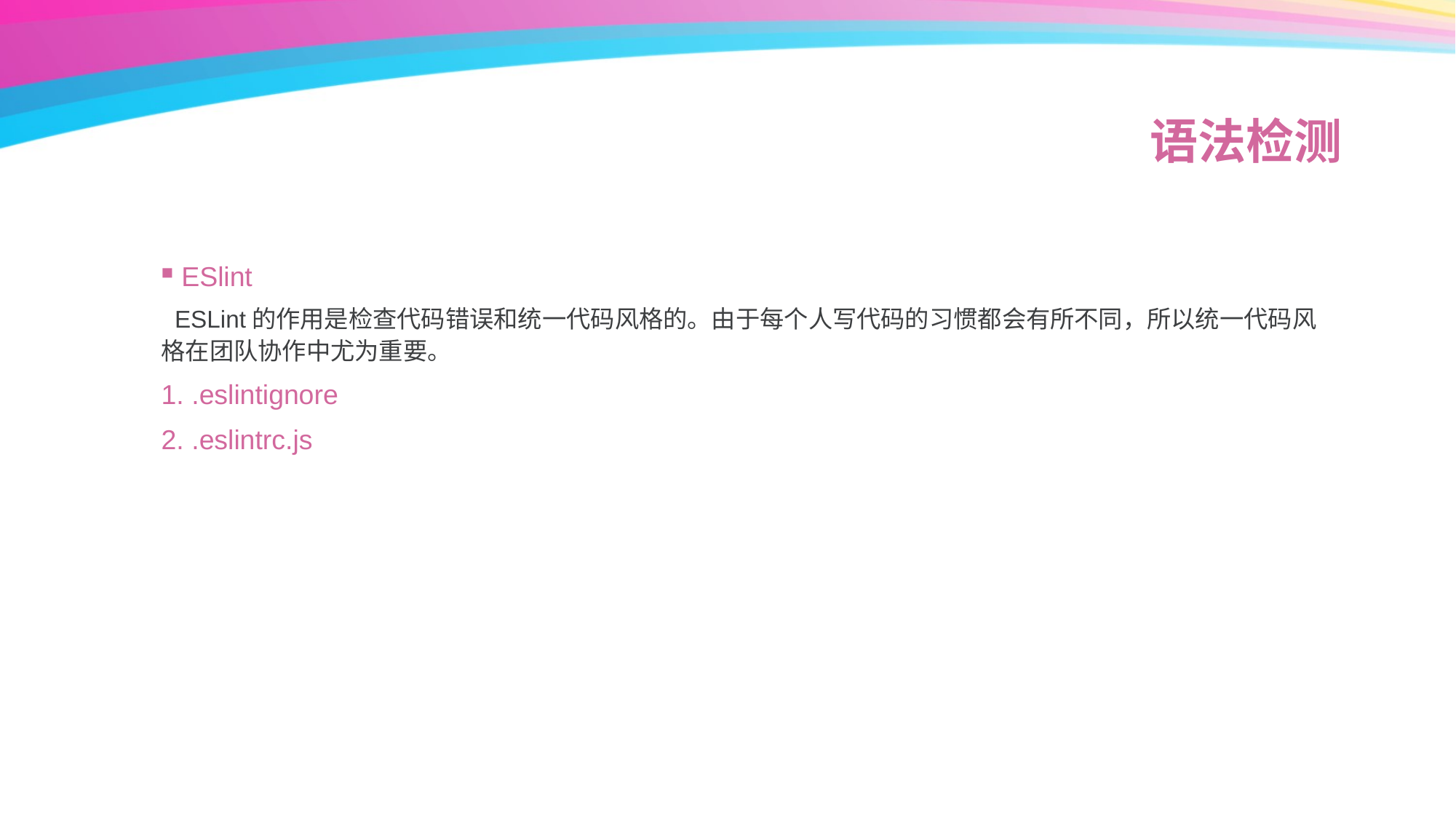

语法检测
 ESlint
  ESLint的作用是检查代码错误和统一代码风格的。由于每个人写代码的习惯都会有所不同，所以统一代码风格在团队协作中尤为重要。
1. .eslintignore
2. .eslintrc.js